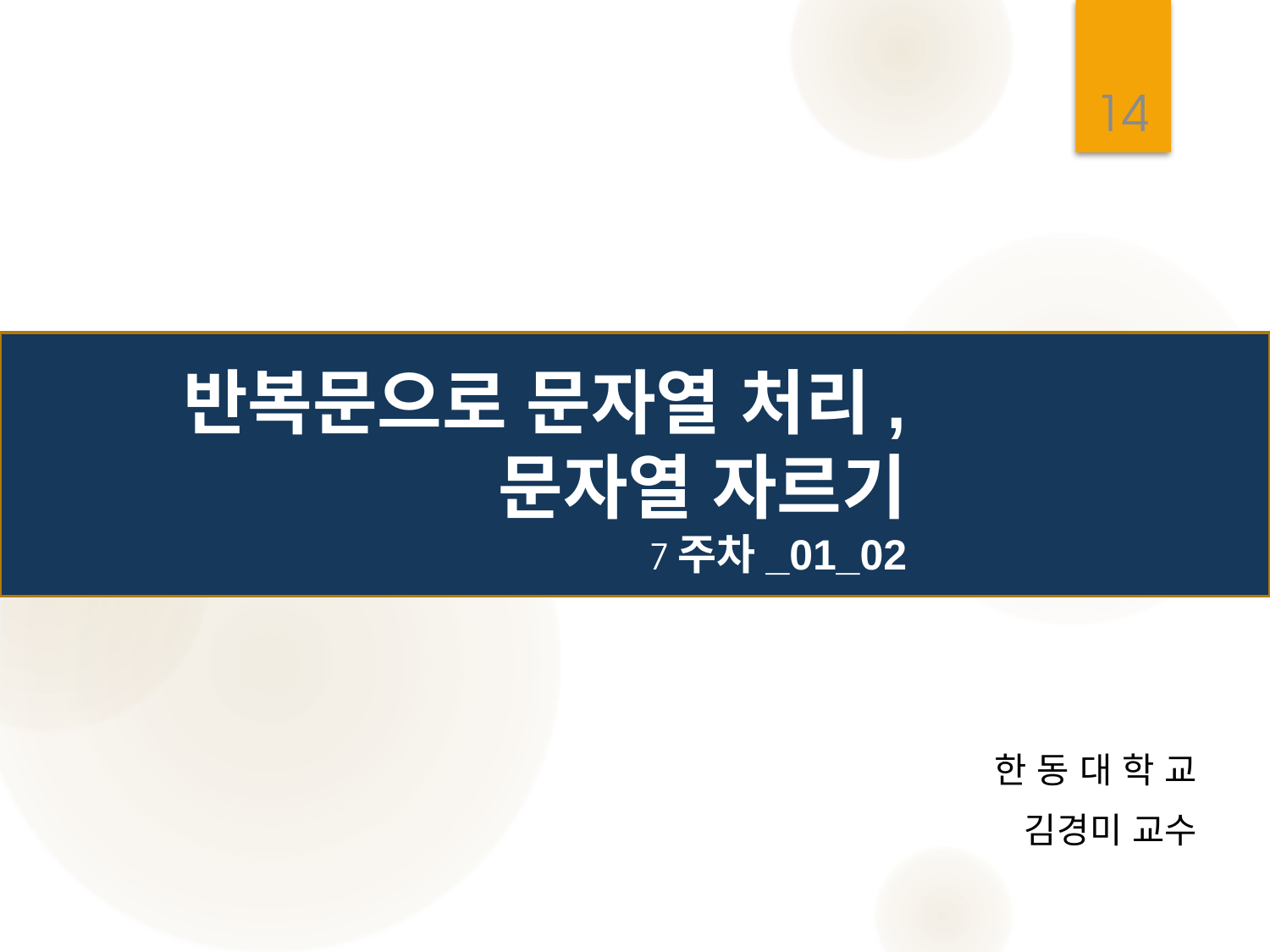

14

# 반복문으로 문자열 처리, 문자열 자르기 7주차_01_02
한 동 대 학 교
 김경미 교수